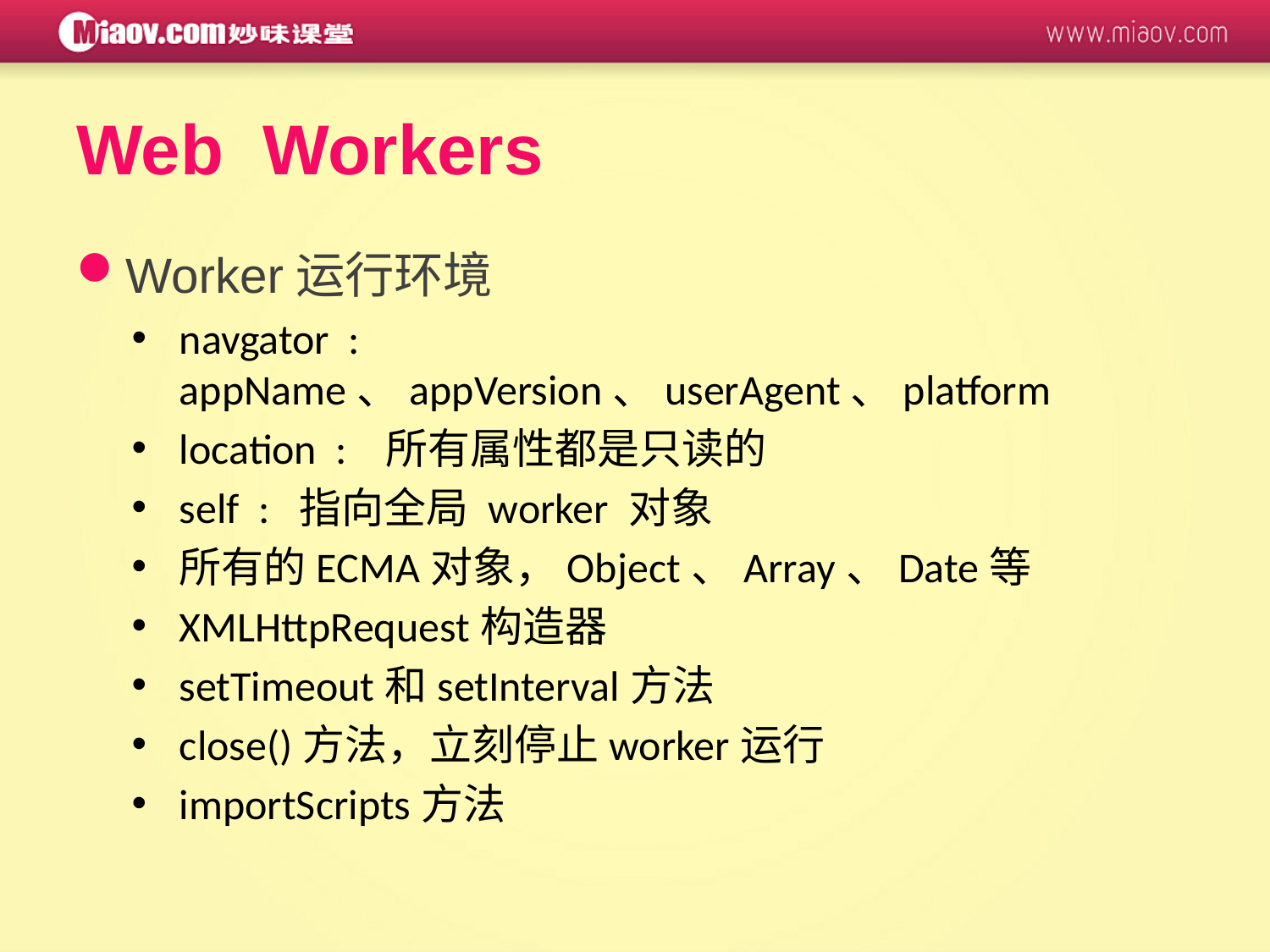

Web  Workers
Worker运行环境
navgator  :  appName、appVersion、userAgent、platform
location  :   所有属性都是只读的
self  :  指向全局 worker 对象
所有的ECMA对象，Object、Array、Date等
XMLHttpRequest构造器
setTimeout和setInterval方法
close()方法，立刻停止worker运行
importScripts方法